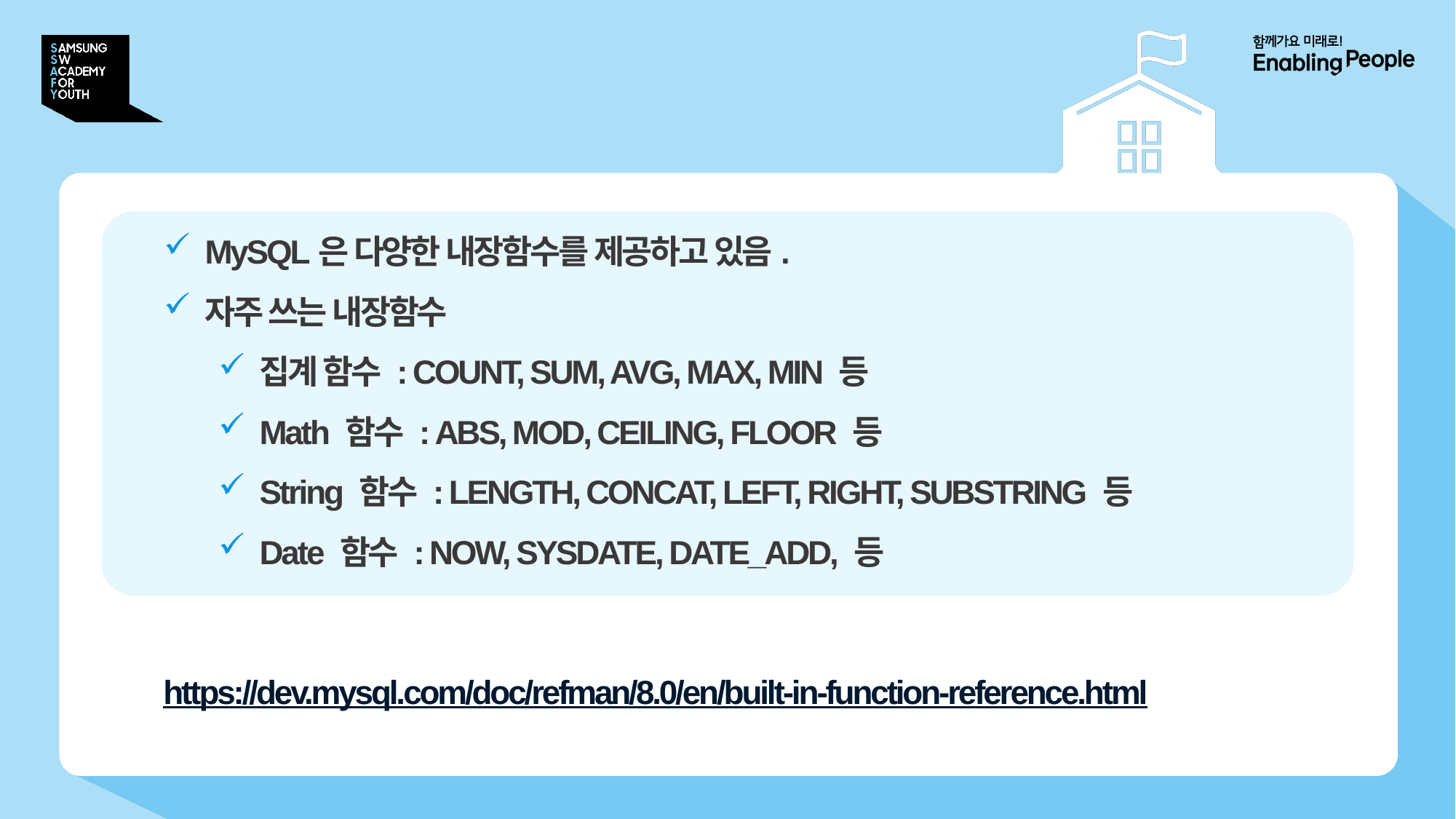

# MySQL 내장함수
MySQL은 다양한 내장함수를 제공하고 있음.
자주 쓰는 내장함수
집계 함수 : COUNT, SUM, AVG, MAX, MIN 등
Math 함수 : ABS, MOD, CEILING, FLOOR 등
String 함수 : LENGTH, CONCAT, LEFT, RIGHT, SUBSTRING 등
Date 함수 : NOW, SYSDATE, DATE_ADD, 등

https://dev.mysql.com/doc/refman/8.0/en/built-in-function-reference.html